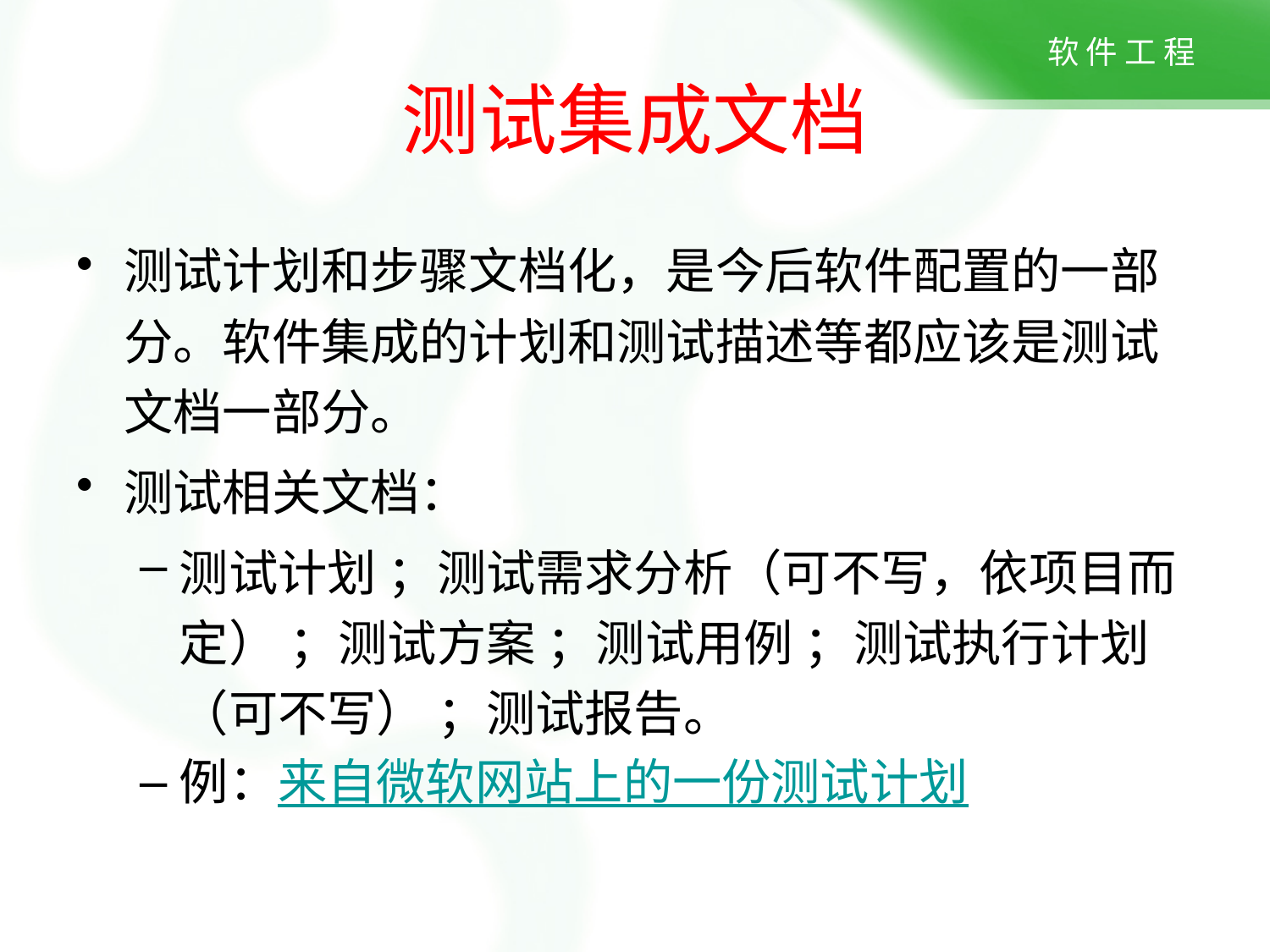

# 测试集成文档
测试计划和步骤文档化，是今后软件配置的一部分。软件集成的计划和测试描述等都应该是测试文档一部分。
测试相关文档：
测试计划 ；测试需求分析（可不写，依项目而定） ；测试方案 ；测试用例 ；测试执行计划（可不写） ；测试报告。
例：来自微软网站上的一份测试计划